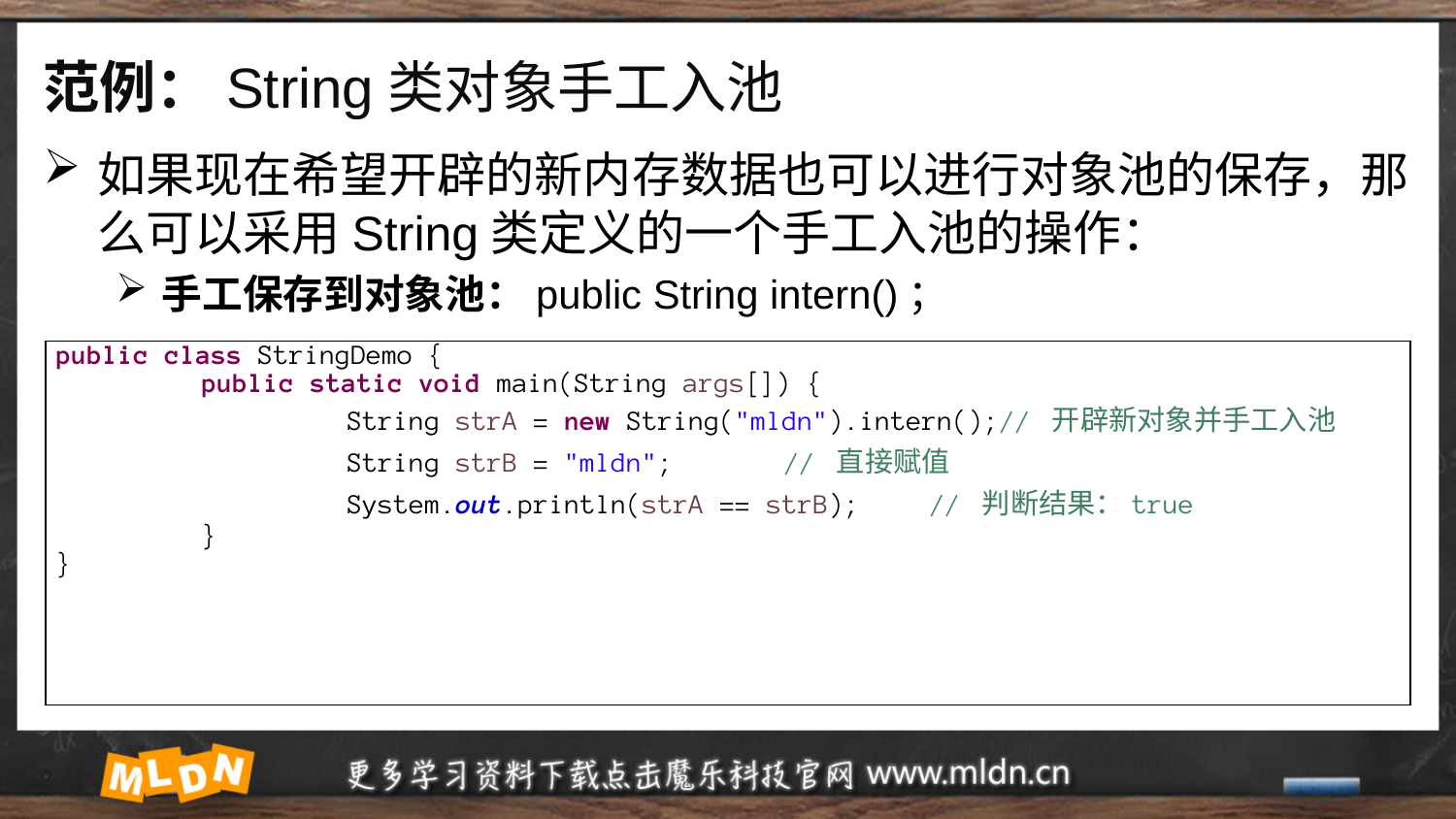

# 范例：String类对象手工入池
如果现在希望开辟的新内存数据也可以进行对象池的保存，那么可以采用String类定义的一个手工入池的操作：
手工保存到对象池：public String intern()；
| public class StringDemo { public static void main(String args[]) { String strA = new String("mldn").intern();// 开辟新对象并手工入池 String strB = "mldn"; // 直接赋值 System.out.println(strA == strB); // 判断结果：true } } |
| --- |